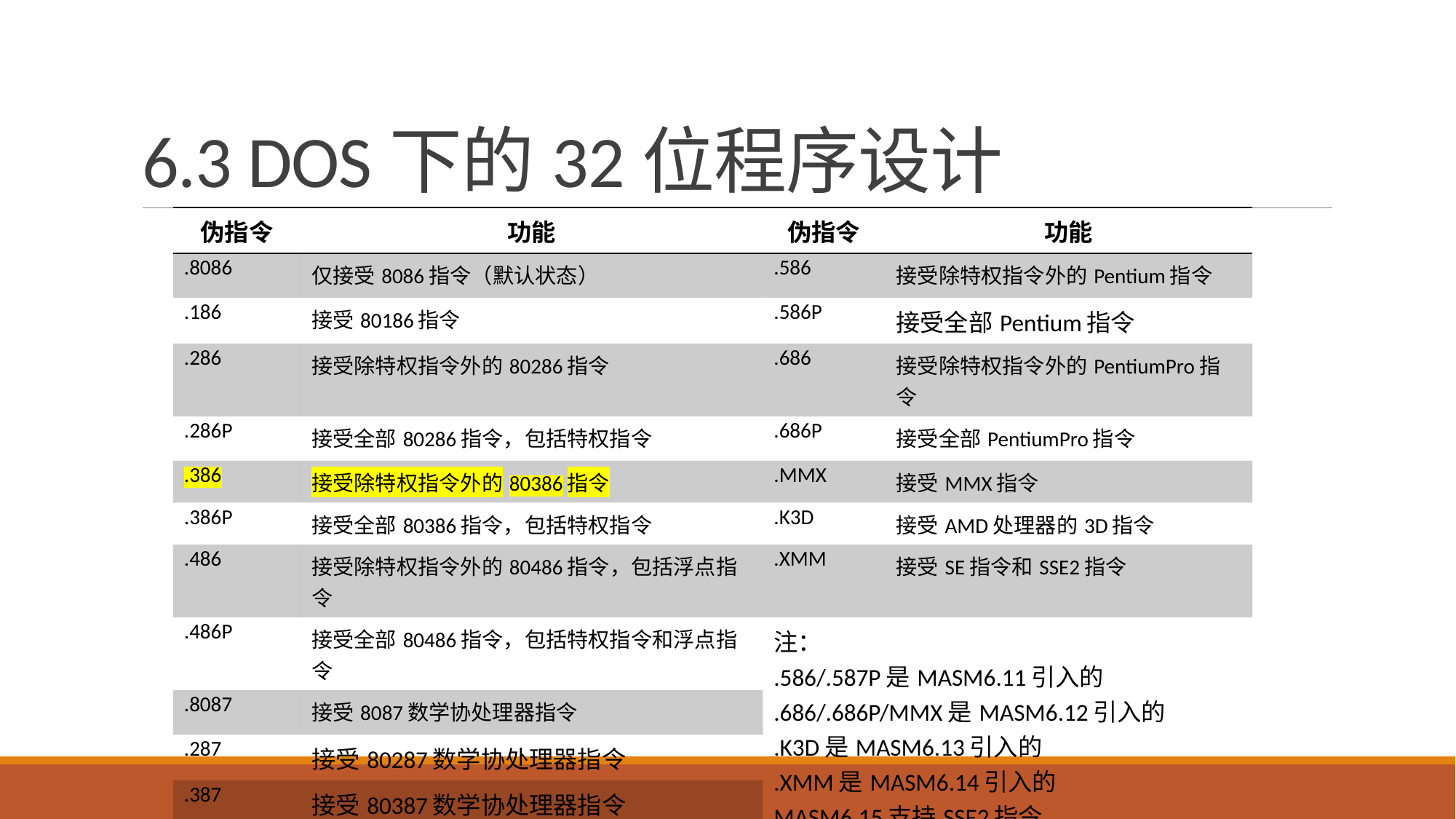

# 6.3 DOS下的32位程序设计
| 伪指令 | 功能 | 伪指令 | 功能 |
| --- | --- | --- | --- |
| .8086 | 仅接受8086指令（默认状态） | .586 | 接受除特权指令外的Pentium指令 |
| .186 | 接受80186指令 | .586P | 接受全部Pentium指令 |
| .286 | 接受除特权指令外的80286指令 | .686 | 接受除特权指令外的PentiumPro指令 |
| .286P | 接受全部80286指令，包括特权指令 | .686P | 接受全部PentiumPro指令 |
| .386 | 接受除特权指令外的80386指令 | .MMX | 接受MMX指令 |
| .386P | 接受全部80386指令，包括特权指令 | .K3D | 接受AMD处理器的3D指令 |
| .486 | 接受除特权指令外的80486指令，包括浮点指令 | .XMM | 接受SE指令和SSE2指令 |
| .486P | 接受全部80486指令，包括特权指令和浮点指令 | 注： .586/.587P是MASM6.11引入的 .686/.686P/MMX是MASM6.12引入的 .K3D是MASM6.13引入的 .XMM是MASM6.14引入的 MASM6.15支持SSE2指令 |  |
| .8087 | 接受8087数学协处理器指令 |  |  |
| .287 | 接受80287数学协处理器指令 |  |  |
| .387 | 接受80387数学协处理器指令 |  |  |
| .No87 | 取消使用协处理器指令 |  |  |